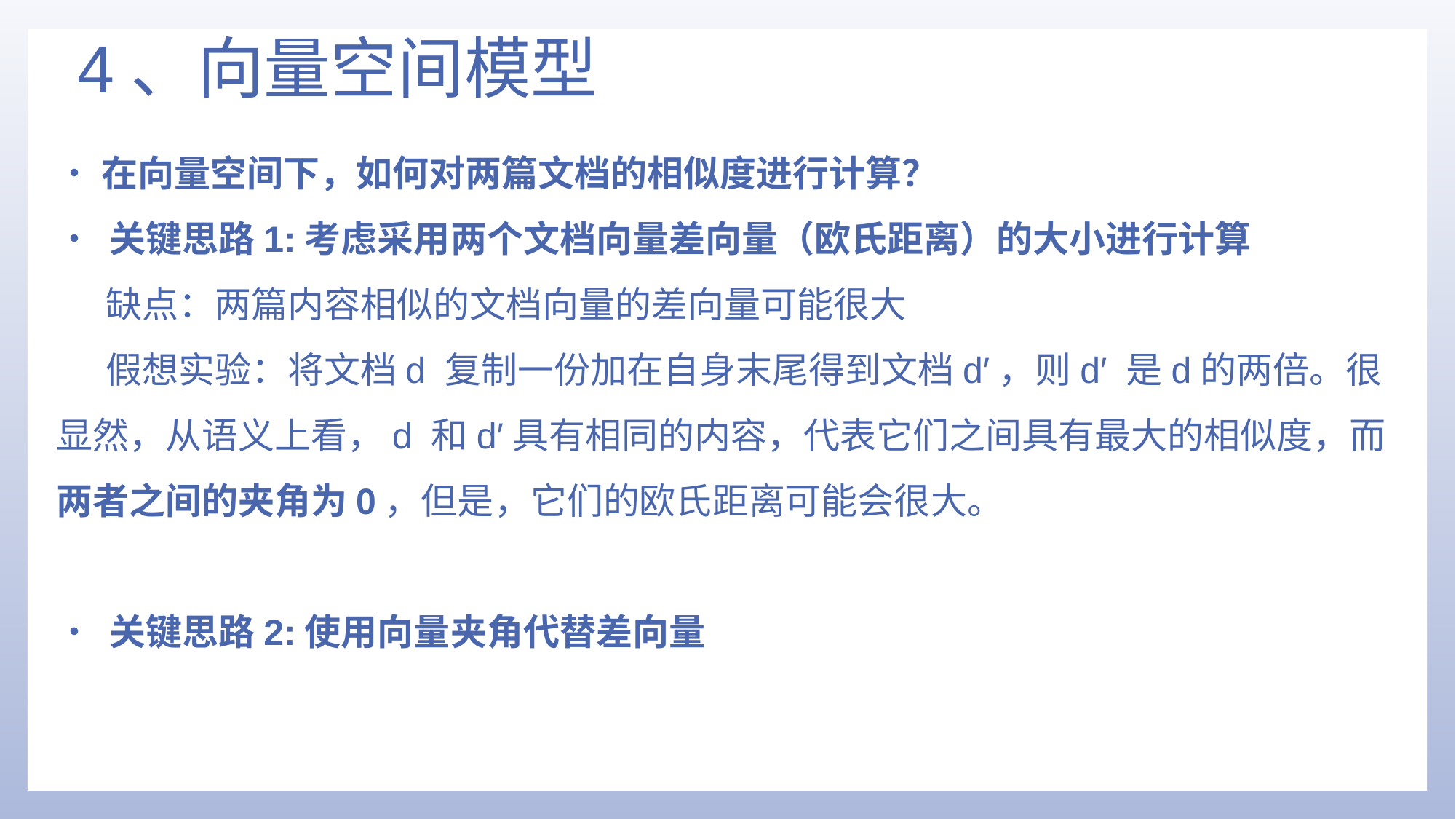

# 4、向量空间模型
•在向量空间下，如何对两篇文档的相似度进行计算？
• 关键思路1:考虑采用两个文档向量差向量（欧氏距离）的大小进行计算
     缺点：两篇内容相似的文档向量的差向量可能很大
     假想实验：将文档d 复制一份加在自身末尾得到文档d′，则d′ 是d的两倍。很显然，从语义上看，d 和d′具有相同的内容，代表它们之间具有最大的相似度，而两者之间的夹角为0，但是，它们的欧氏距离可能会很大。

• 关键思路2:使用向量夹角代替差向量